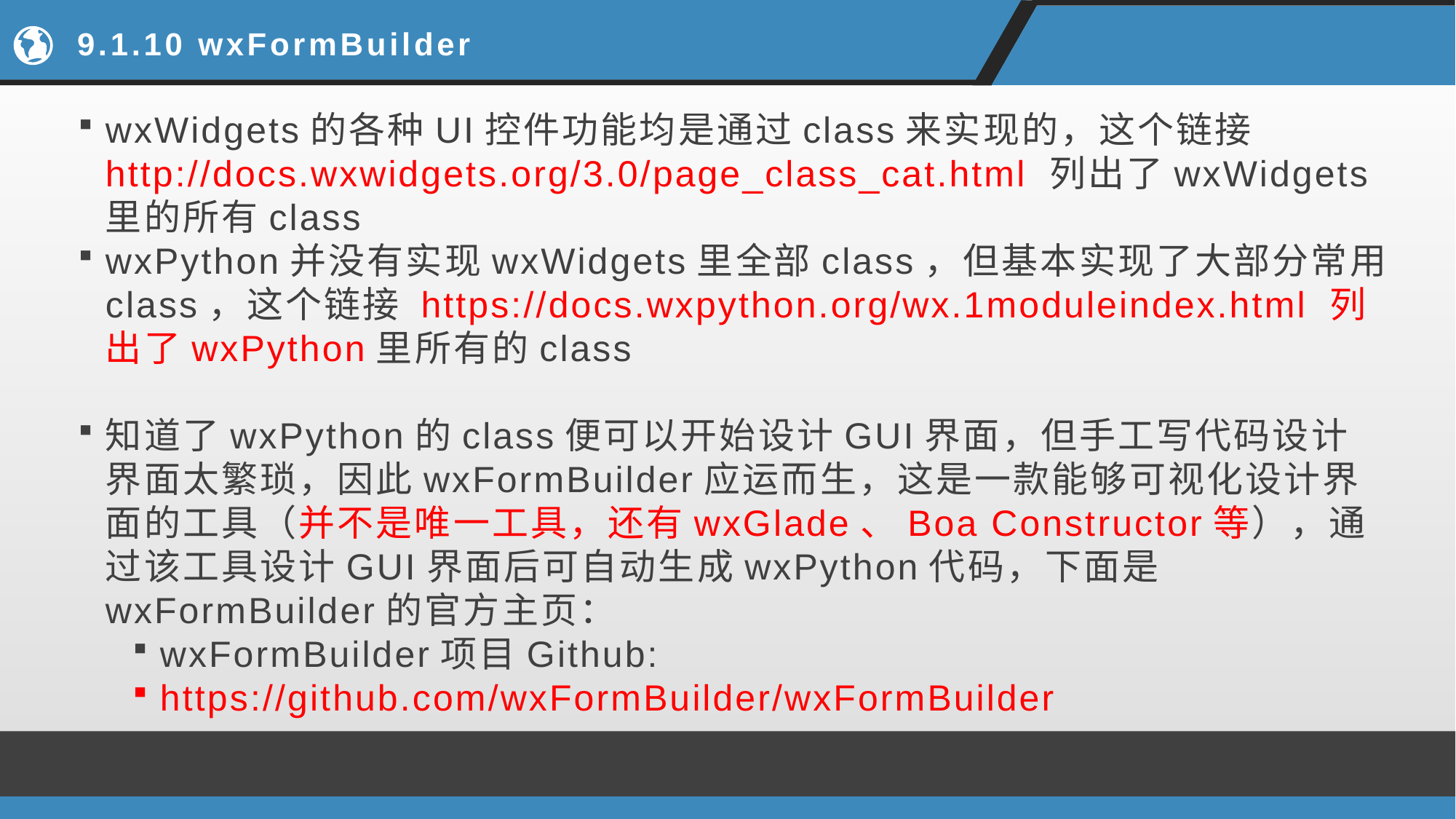

# 9.1.10 wxFormBuilder

wxWidgets的各种UI控件功能均是通过class来实现的，这个链接 http://docs.wxwidgets.org/3.0/page_class_cat.html 列出了wxWidgets里的所有class
wxPython并没有实现wxWidgets里全部class，但基本实现了大部分常用class，这个链接 https://docs.wxpython.org/wx.1moduleindex.html 列出了wxPython里所有的class

知道了wxPython的class便可以开始设计GUI界面，但手工写代码设计界面太繁琐，因此wxFormBuilder应运而生，这是一款能够可视化设计界面的工具（并不是唯一工具，还有wxGlade、Boa Constructor等），通过该工具设计GUI界面后可自动生成wxPython代码，下面是wxFormBuilder的官方主页：
wxFormBuilder项目Github:
https://github.com/wxFormBuilder/wxFormBuilder